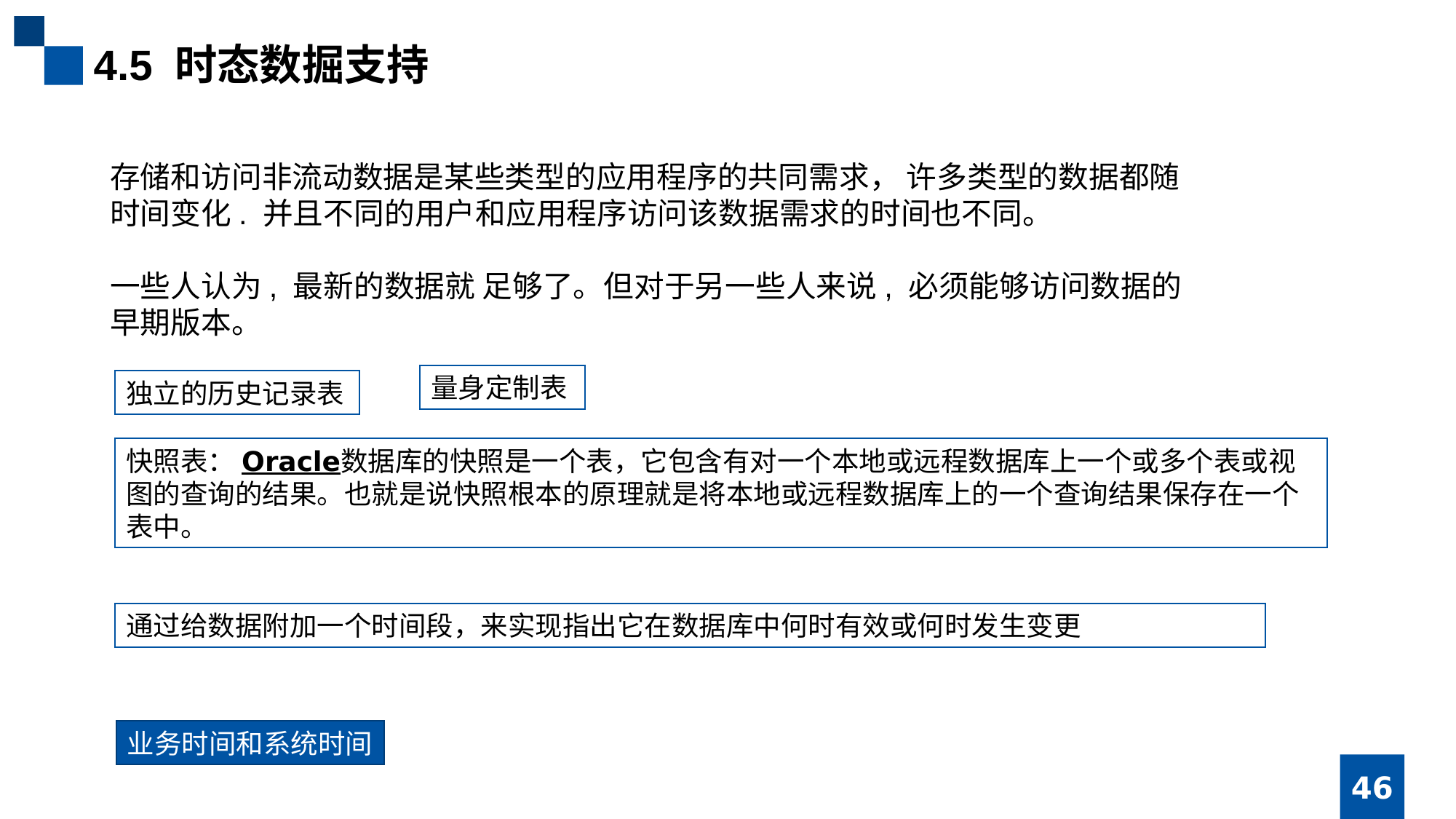

4.5 时态数掘支持
存储和访问非流动数据是某些类型的应用程序的共同需求， 许多类型的数据都随时间变化. 并且不同的用户和应用程序访问该数据需求的时间也不同。

一些人认为, 最新的数据就 足够了。但对于另一些人来说, 必须能够访问数据的早期版本。
量身定制表
独立的历史记录表
快照表：Oracle数据库的快照是一个表，它包含有对一个本地或远程数据库上一个或多个表或视图的查询的结果。也就是说快照根本的原理就是将本地或远程数据库上的一个查询结果保存在一个表中。
通过给数据附加一个时间段，来实现指出它在数据库中何时有效或何时发生变更
业务时间和系统时间
46